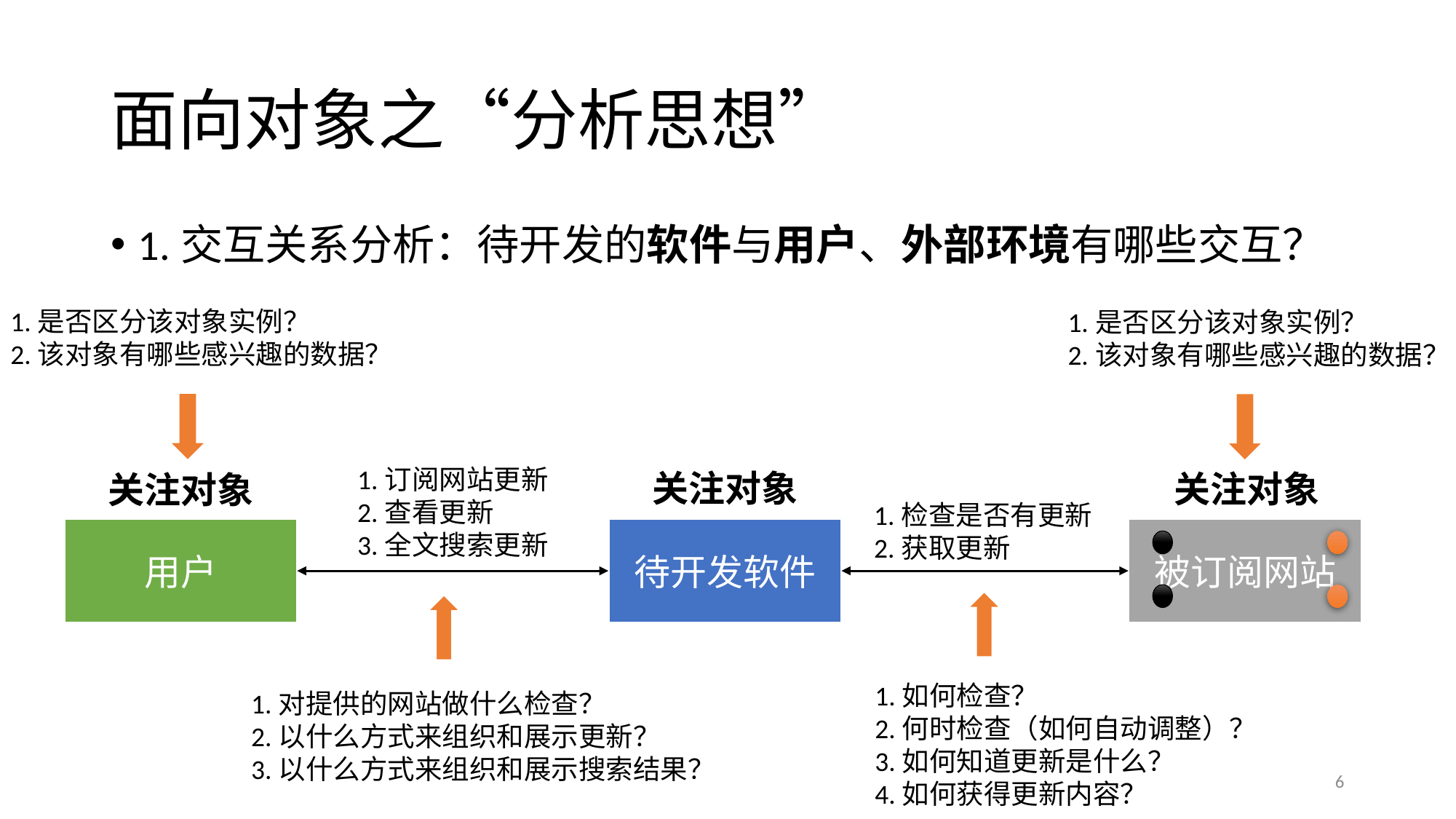

# 面向对象之“分析思想”
1.交互关系分析：待开发的软件与用户、外部环境有哪些交互？
1.是否区分该对象实例？
2.该对象有哪些感兴趣的数据？
1.是否区分该对象实例？
2.该对象有哪些感兴趣的数据？

1.订阅网站更新
2.查看更新
3.全文搜索更新
关注对象
关注对象
关注对象
1.检查是否有更新
2.获取更新
用户
待开发软件
被订阅网站

1.如何检查？
2.何时检查（如何自动调整）？
3.如何知道更新是什么？
4.如何获得更新内容？
1.对提供的网站做什么检查？
2.以什么方式来组织和展示更新？
3.以什么方式来组织和展示搜索结果？
6